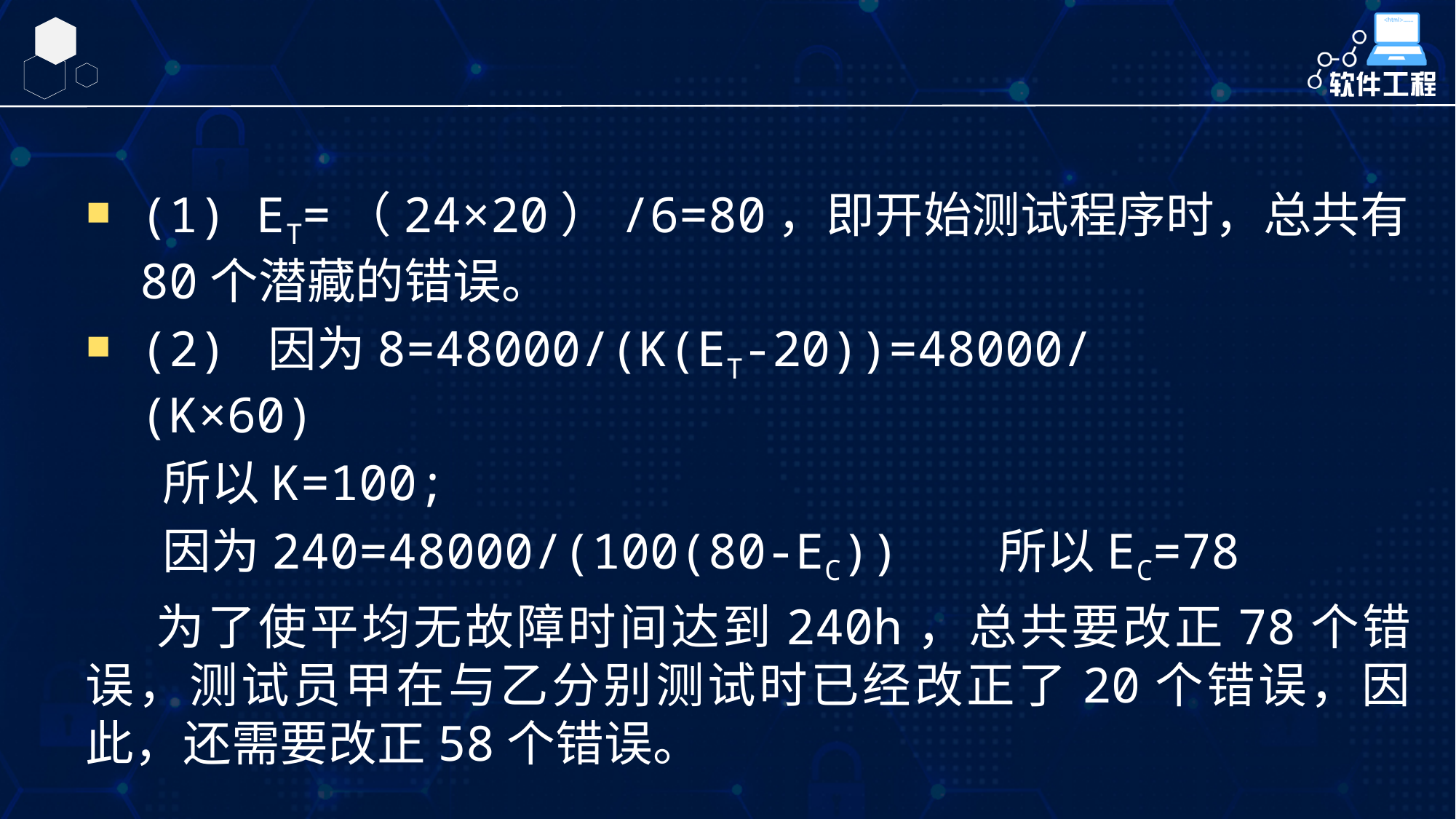

#
(1) ET=（24×20）/6=80，即开始测试程序时，总共有80个潜藏的错误。
(2) 因为8=48000/(K(ET-20))=48000/(K×60)
      所以K=100;
      因为240=48000/(100(80-EC))   所以EC=78
    为了使平均无故障时间达到240h，总共要改正78个错误，测试员甲在与乙分别测试时已经改正了20个错误，因此，还需要改正58个错误。